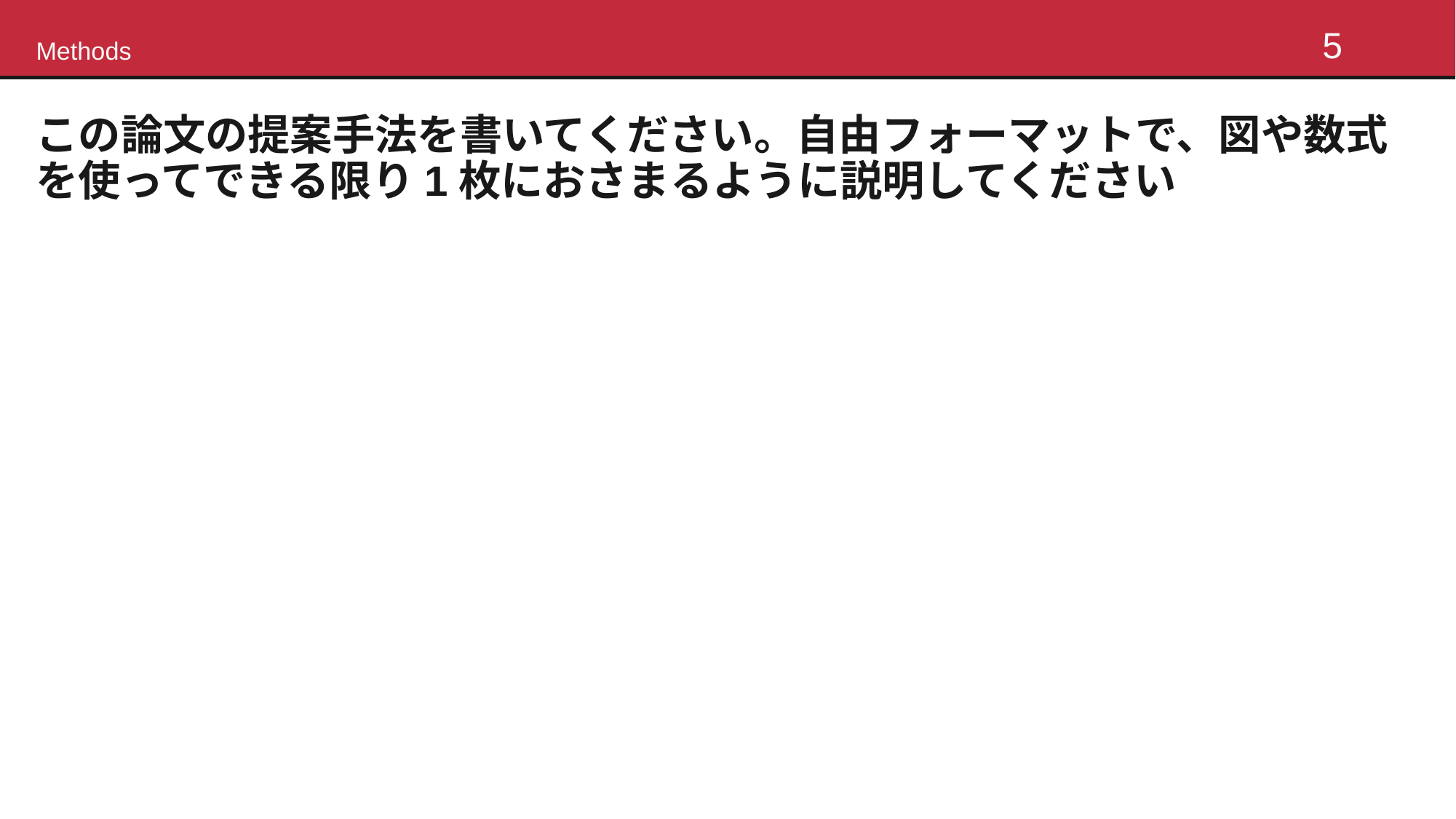

Methods
# この論文の提案手法を書いてください。自由フォーマットで、図や数式を使ってできる限り1枚におさまるように説明してください